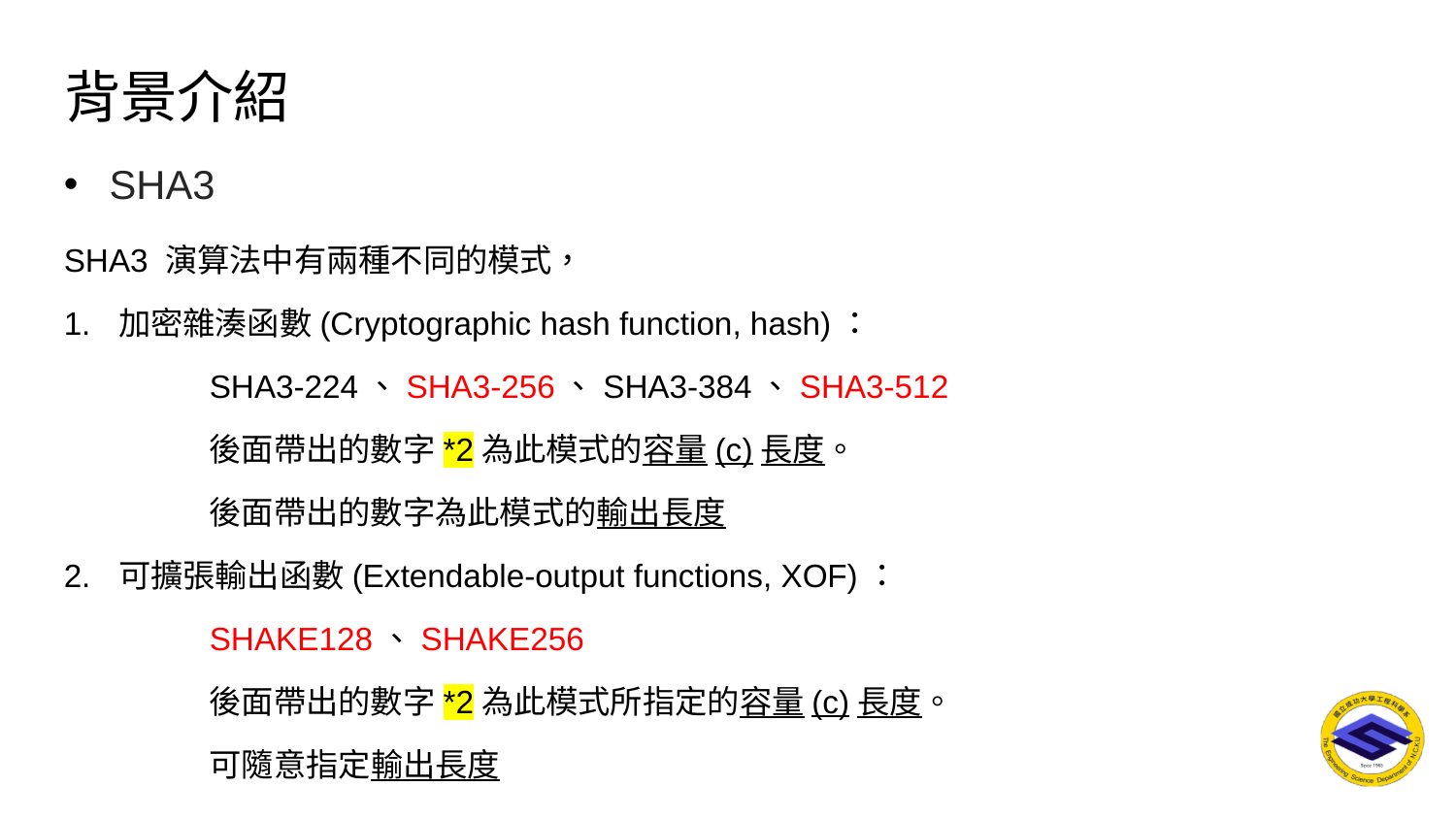

背景介紹

SHA3
SHA3 演算法中有兩種不同的模式，
加密雜湊函數(Cryptographic hash function, hash)：
	SHA3-224、SHA3-256、SHA3-384、SHA3-512
	後面帶出的數字*2為此模式的容量(c)長度。
	後面帶出的數字為此模式的輸出長度
可擴張輸出函數(Extendable-output functions, XOF)：
	SHAKE128、SHAKE256
	後面帶出的數字*2為此模式所指定的容量(c)長度。
	可隨意指定輸出長度